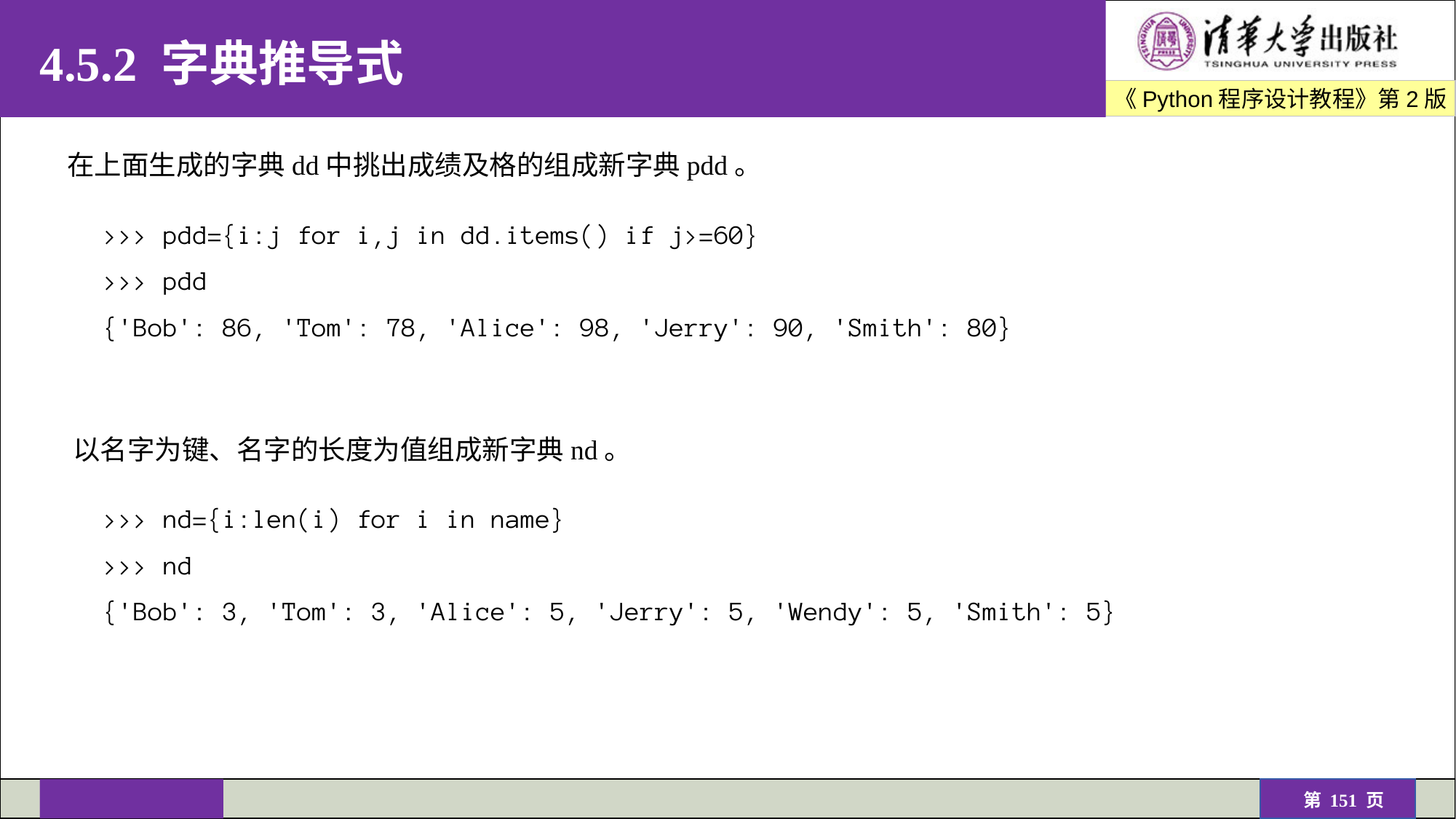

# 4.5.2 字典推导式
在上面生成的字典dd中挑出成绩及格的组成新字典pdd。
>>> pdd={i:j for i,j in dd.items() if j>=60}
>>> pdd
{'Bob': 86, 'Tom': 78, 'Alice': 98, 'Jerry': 90, 'Smith': 80}
以名字为键、名字的长度为值组成新字典nd。
>>> nd={i:len(i) for i in name}
>>> nd
{'Bob': 3, 'Tom': 3, 'Alice': 5, 'Jerry': 5, 'Wendy': 5, 'Smith': 5}